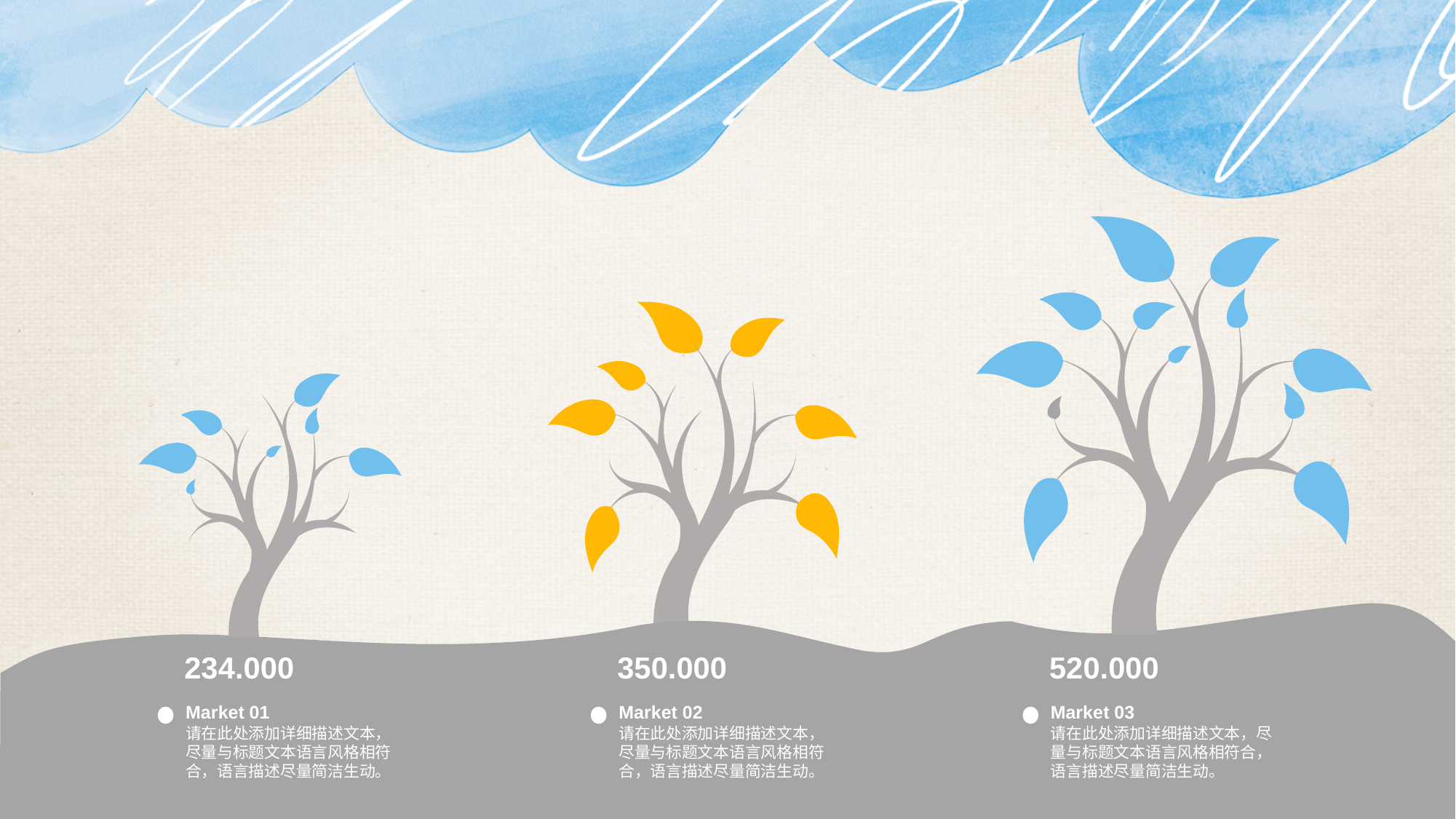

234.000
Market 01
请在此处添加详细描述文本，尽量与标题文本语言风格相符合，语言描述尽量简洁生动。

350.000
Market 02
请在此处添加详细描述文本，尽量与标题文本语言风格相符合，语言描述尽量简洁生动。

520.000
Market 03
请在此处添加详细描述文本，尽量与标题文本语言风格相符合，语言描述尽量简洁生动。